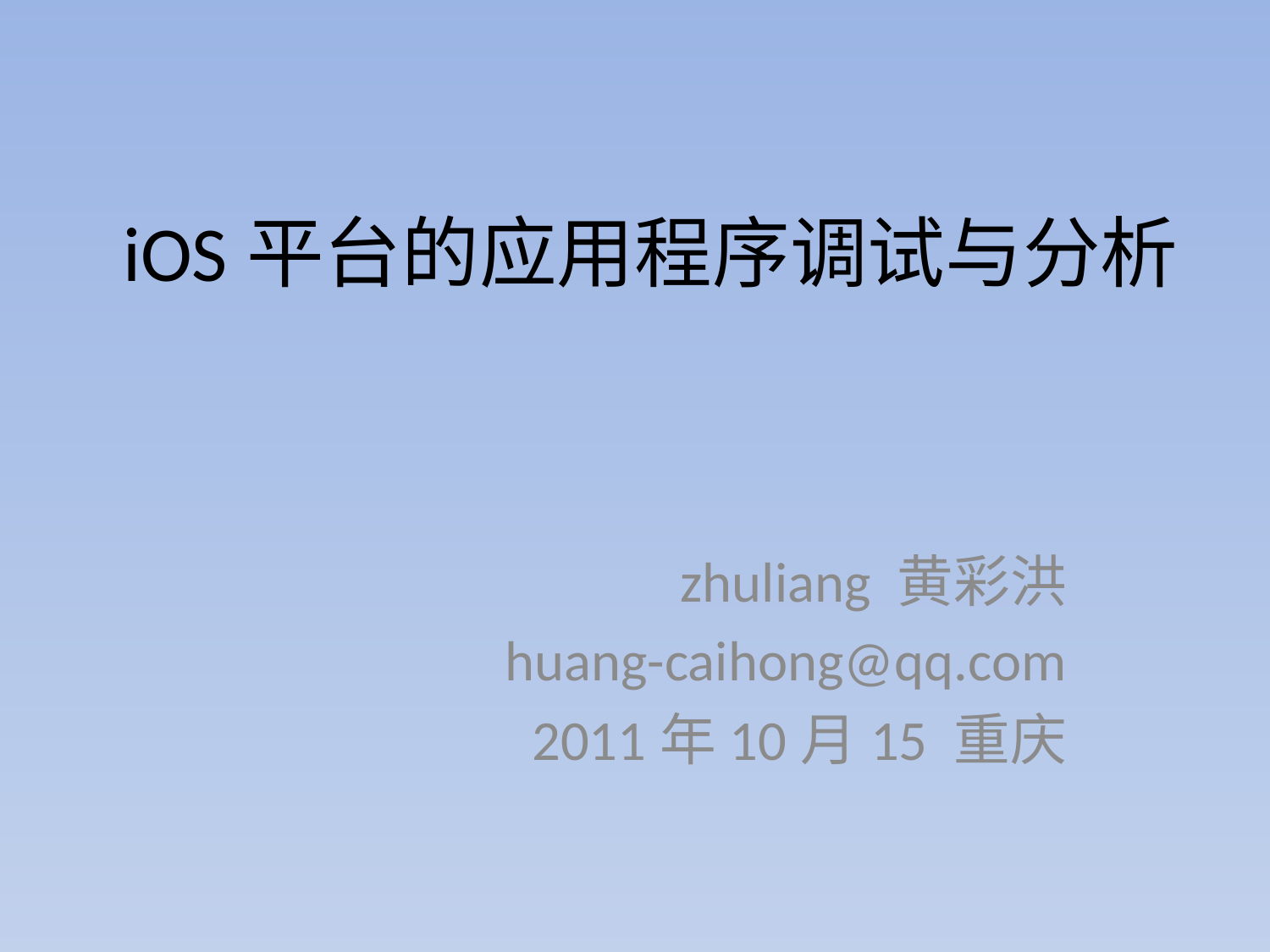

# iOS平台的应用程序调试与分析
zhuliang 黄彩洪
huang-caihong@qq.com
2011年10月15 重庆